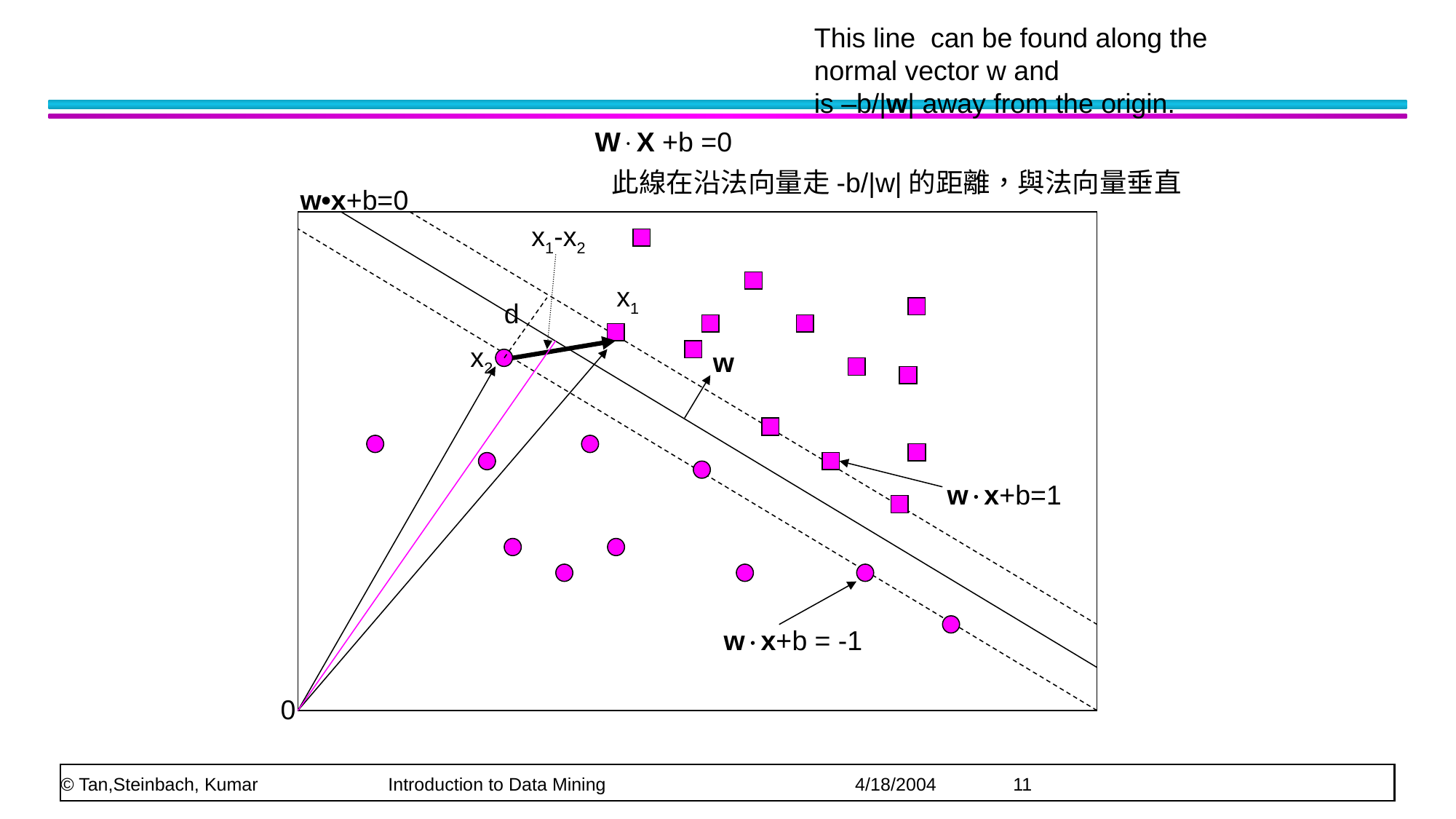

This line  can be found along the
normal vector w and
is –b/|w| away from the origin.
#
W⋅X +b =0
此線在沿法向量走-b/|w|的距離，與法向量垂直
w•x+b=0

x1-x2

x1
d

x2
w

w⋅x+b=1

w⋅x+b = -1
0